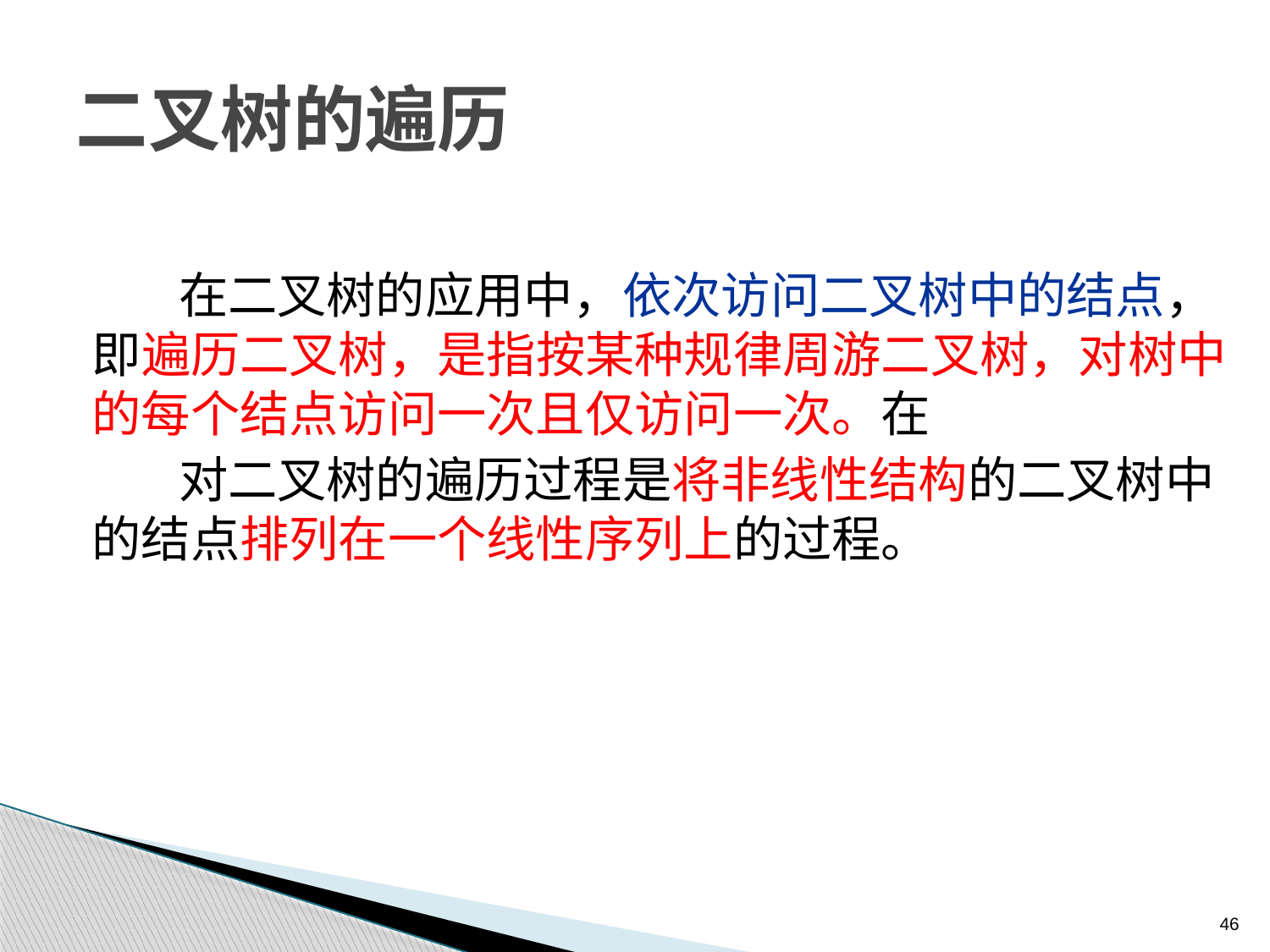

# 二叉树的遍历
在二叉树的应用中，依次访问二叉树中的结点，即遍历二叉树，是指按某种规律周游二叉树，对树中的每个结点访问一次且仅访问一次。在
对二叉树的遍历过程是将非线性结构的二叉树中的结点排列在一个线性序列上的过程。

46